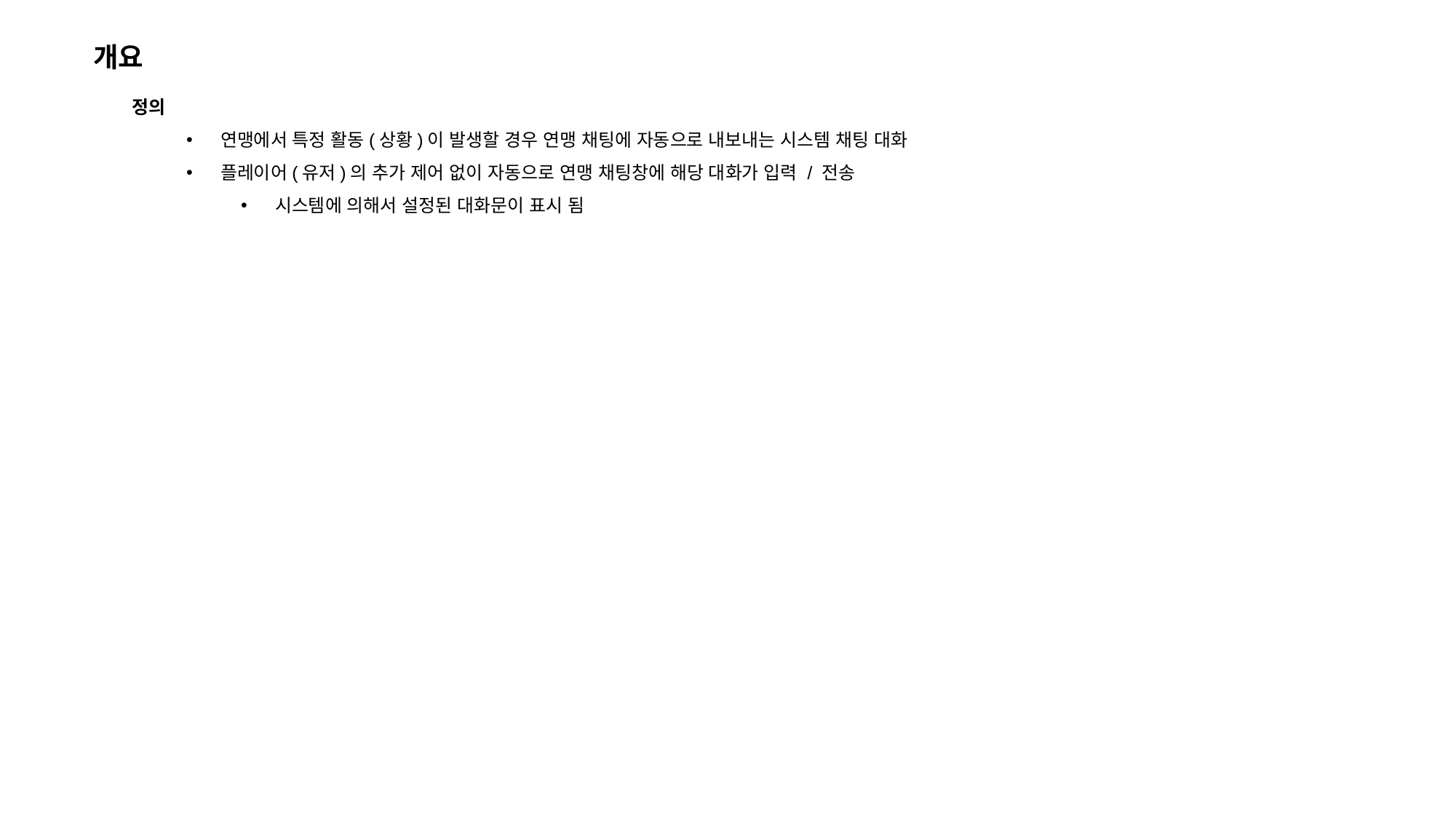

개요
정의
연맹에서 특정 활동(상황)이 발생할 경우 연맹 채팅에 자동으로 내보내는 시스템 채팅 대화
플레이어(유저)의 추가 제어 없이 자동으로 연맹 채팅창에 해당 대화가 입력 / 전송
시스템에 의해서 설정된 대화문이 표시 됨